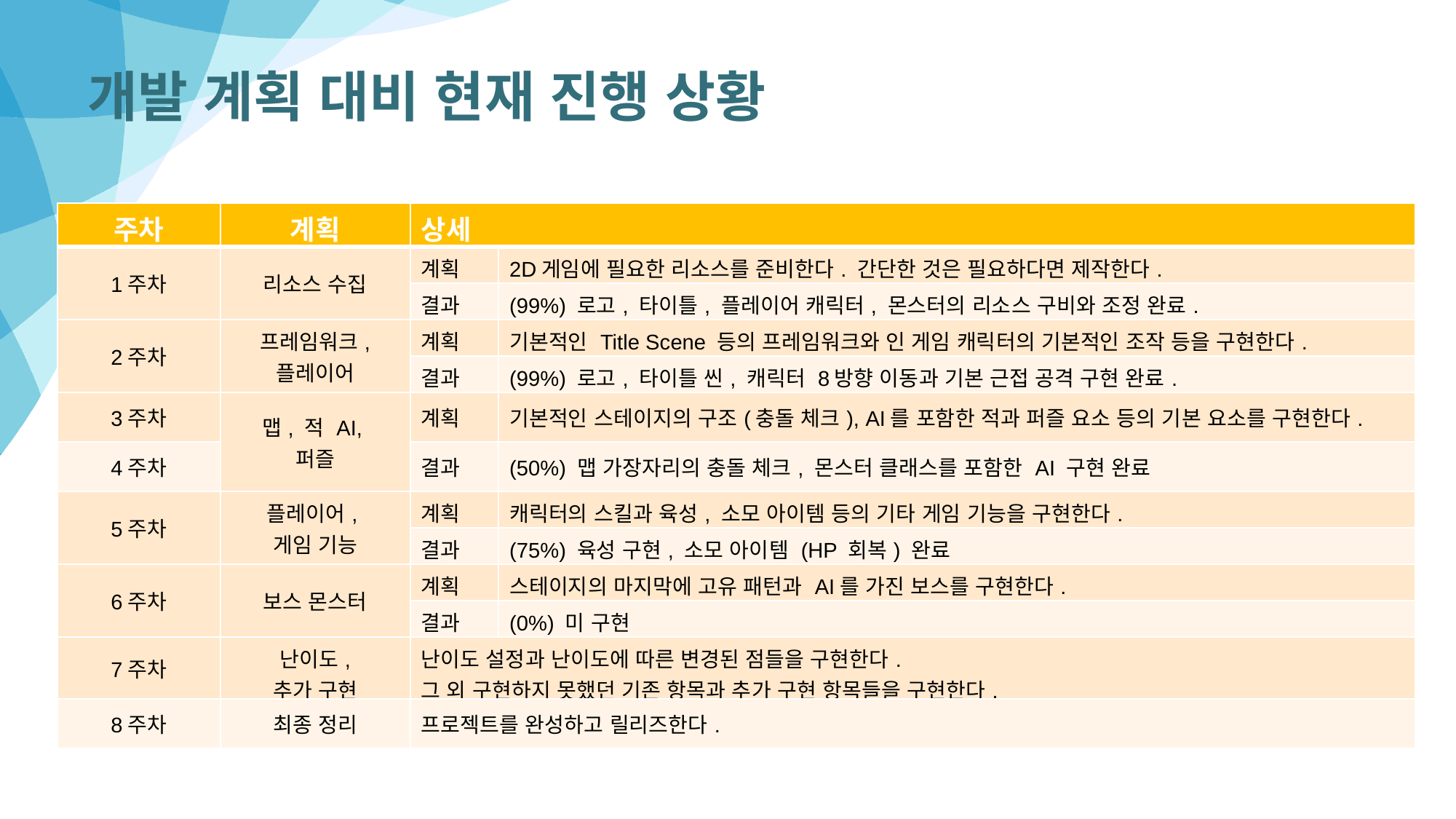

개발 계획 대비 현재 진행 상황
| 주차 | 계획 | 상세 |  |
| --- | --- | --- | --- |
| 1주차 | 리소스 수집 | 계획 | 2D게임에 필요한 리소스를 준비한다. 간단한 것은 필요하다면 제작한다. |
|  |  | 결과 | (99%) 로고, 타이틀, 플레이어 캐릭터, 몬스터의 리소스 구비와 조정 완료. |
| 2주차 | 프레임워크, 플레이어 | 계획 | 기본적인 Title Scene 등의 프레임워크와 인 게임 캐릭터의 기본적인 조작 등을 구현한다. |
|  |  | 결과 | (99%) 로고, 타이틀 씬, 캐릭터 8방향 이동과 기본 근접 공격 구현 완료. |
| 3주차 | 맵, 적 AI, 퍼즐 | 계획 | 기본적인 스테이지의 구조(충돌 체크), AI를 포함한 적과 퍼즐 요소 등의 기본 요소를 구현한다. |
| 4주차 |  | 결과 | (50%) 맵 가장자리의 충돌 체크, 몬스터 클래스를 포함한 AI 구현 완료 |
| 5주차 | 플레이어, 게임 기능 | 계획 | 캐릭터의 스킬과 육성, 소모 아이템 등의 기타 게임 기능을 구현한다. |
|  |  | 결과 | (75%) 육성 구현, 소모 아이템 (HP 회복) 완료 |
| 6주차 | 보스 몬스터 | 계획 | 스테이지의 마지막에 고유 패턴과 AI를 가진 보스를 구현한다. |
|  |  | 결과 | (0%) 미 구현 |
| 7주차 | 난이도, 추가 구현 | 난이도 설정과 난이도에 따른 변경된 점들을 구현한다. 그 외 구현하지 못했던 기존 항목과 추가 구현 항목들을 구현한다. |  |
| 8주차 | 최종 정리 | 프로젝트를 완성하고 릴리즈한다. |  |
.